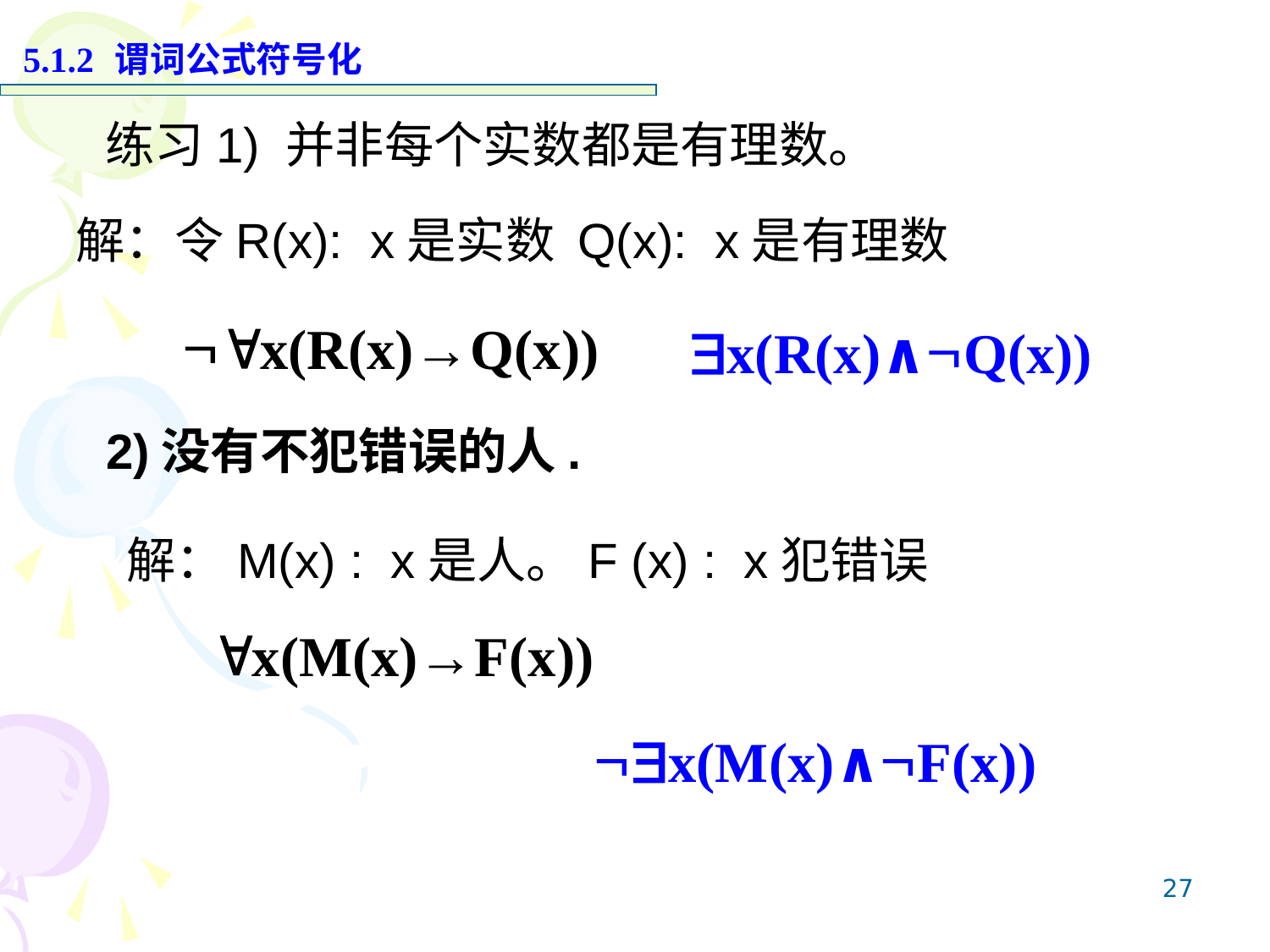

5.1.2 谓词公式符号化

练习1) 并非每个实数都是有理数。
解：令R(x):  x是实数 Q(x):  x是有理数
¬∀x(R(x)→Q(x))
∃x(R(x)∧¬Q(x))
2)没有不犯错误的人.
解：M(x) :  x是人。F (x) :  x犯错误
∀x(M(x)→F(x))
¬∃x(M(x)∧¬F(x))
27